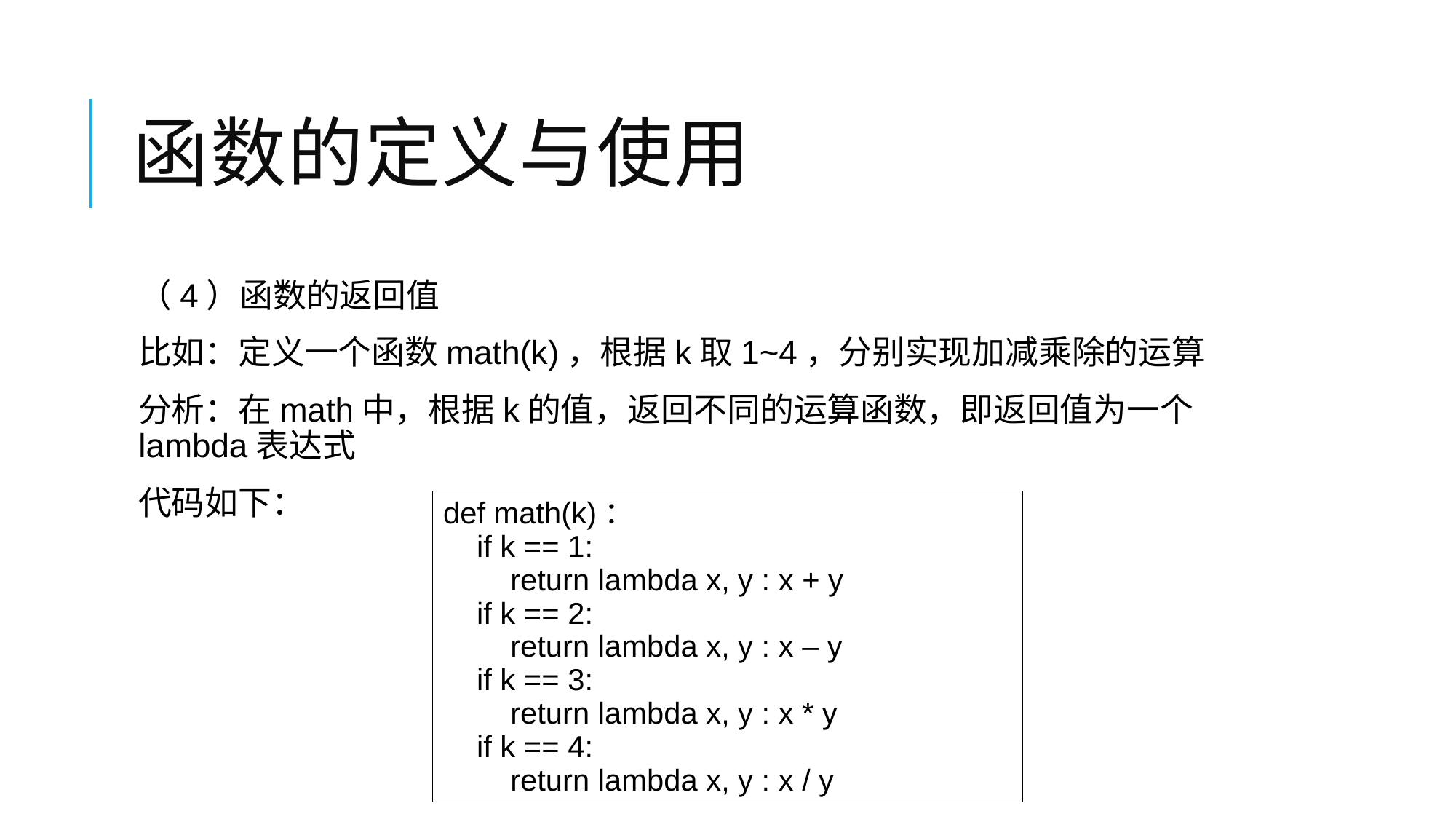

# 函数的定义与使用
（4）函数的返回值
比如：定义一个函数math(k)，根据k取1~4，分别实现加减乘除的运算
分析：在math中，根据k的值，返回不同的运算函数，即返回值为一个lambda表达式
代码如下：
def math(k)：
    if k == 1:
        return lambda x, y : x + y
    if k == 2:
        return lambda x, y : x – y
    if k == 3:
        return lambda x, y : x * y
    if k == 4:
        return lambda x, y : x / y